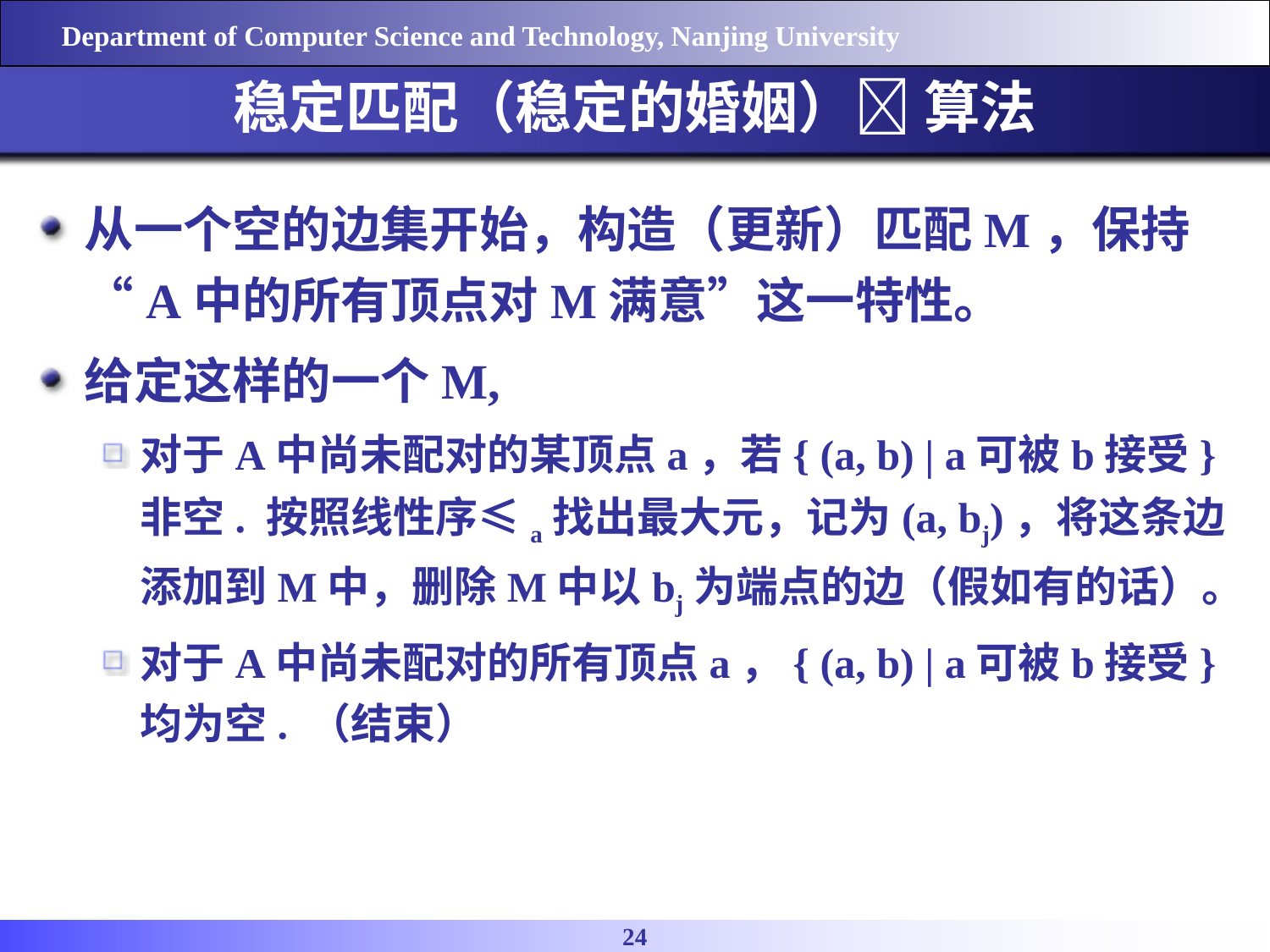

稳定匹配（稳定的婚姻）− 算法
从一个空的边集开始，构造（更新）匹配M，保持“A中的所有顶点对M满意”这一特性。
给定这样的一个M,
对于A中尚未配对的某顶点a，若{ (a, b) | a可被b接受}非空. 按照线性序≤a找出最大元，记为(a, bj)，将这条边添加到M中，删除M中以bj为端点的边（假如有的话）。
对于A中尚未配对的所有顶点a，{ (a, b) | a可被b接受}均为空. （结束）